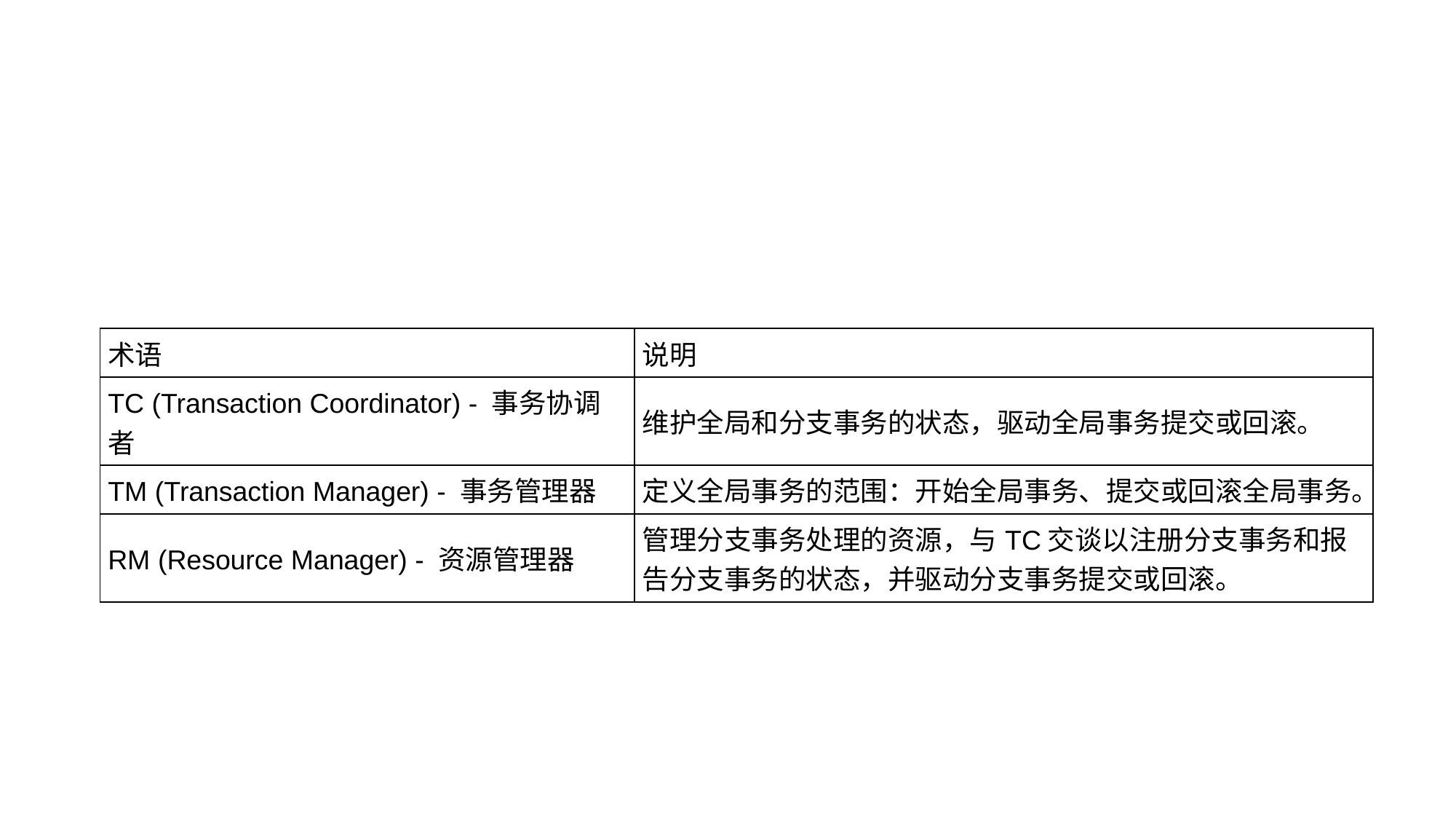

| 术语 | 说明 |
| --- | --- |
| TC (Transaction Coordinator) - 事务协调者 | 维护全局和分支事务的状态，驱动全局事务提交或回滚。 |
| TM (Transaction Manager) - 事务管理器 | 定义全局事务的范围：开始全局事务、提交或回滚全局事务。 |
| RM (Resource Manager) - 资源管理器 | 管理分支事务处理的资源，与TC交谈以注册分支事务和报告分支事务的状态，并驱动分支事务提交或回滚。 |